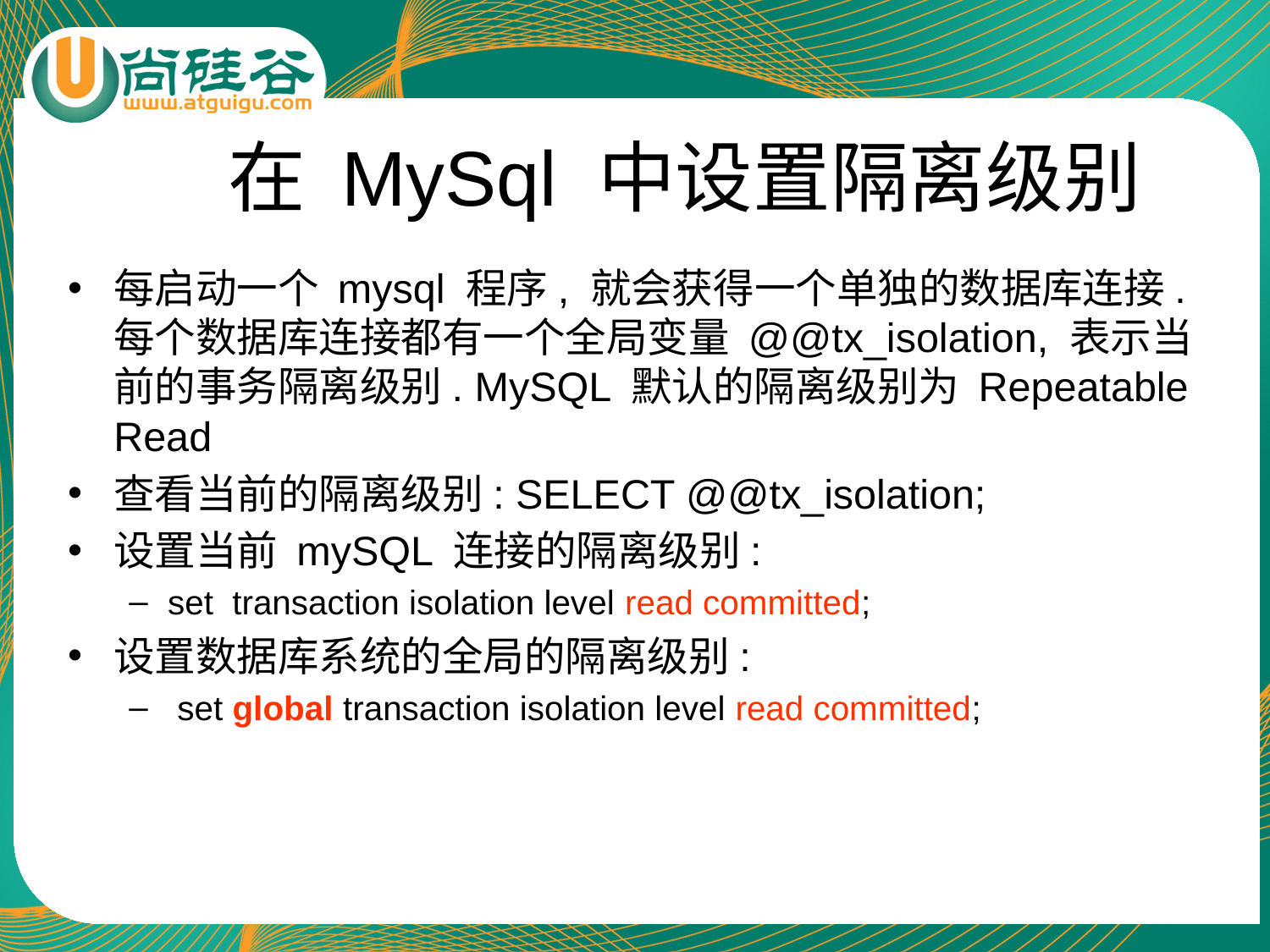

# 在 MySql 中设置隔离级别
每启动一个 mysql 程序, 就会获得一个单独的数据库连接. 每个数据库连接都有一个全局变量 @@tx_isolation, 表示当前的事务隔离级别. MySQL 默认的隔离级别为 Repeatable Read
查看当前的隔离级别: SELECT @@tx_isolation;
设置当前 mySQL 连接的隔离级别:
set  transaction isolation level read committed;
设置数据库系统的全局的隔离级别:
 set global transaction isolation level read committed;